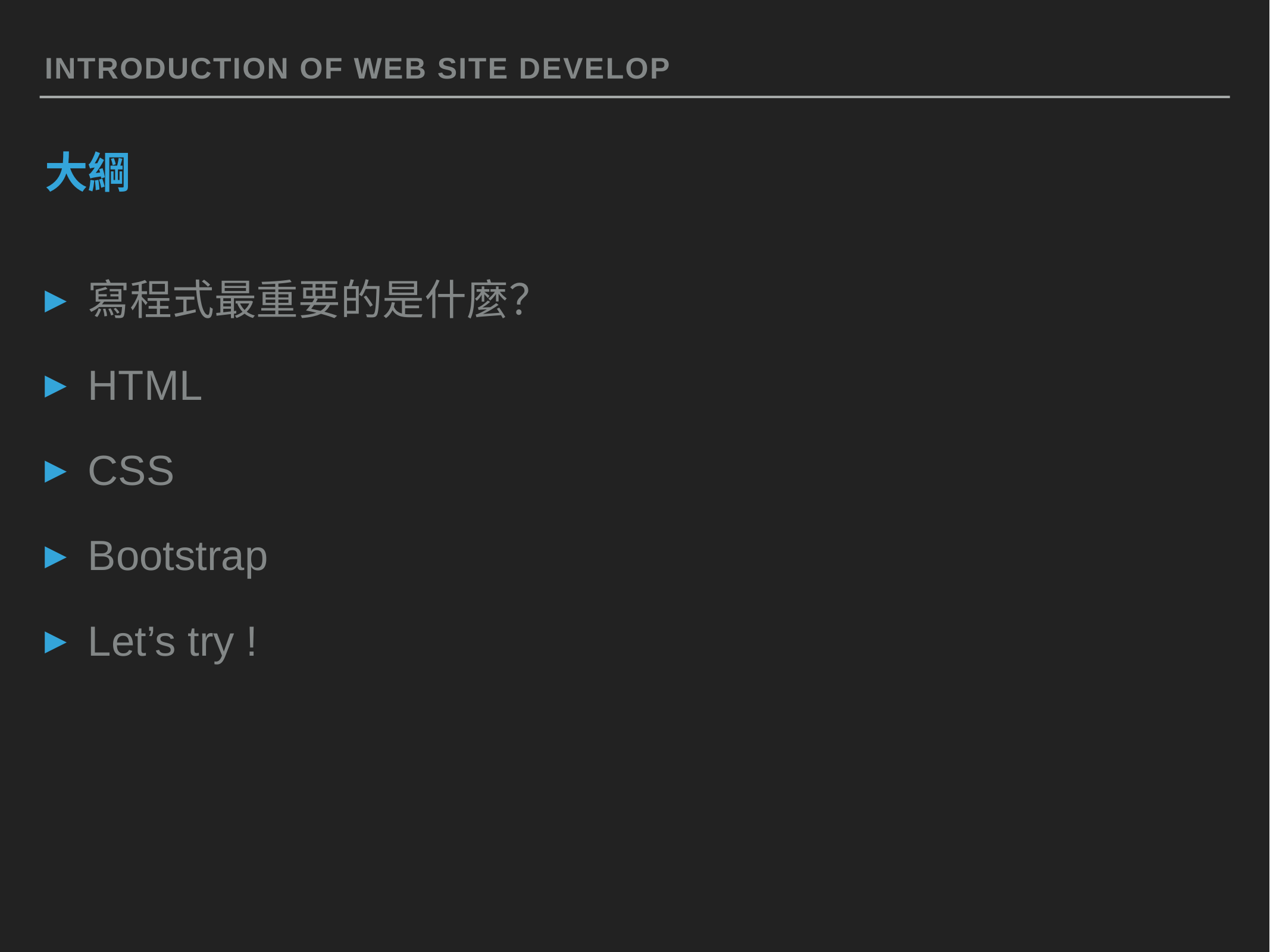

Introduction of web site develop
# 大綱
寫程式最重要的是什麼？
HTML
CSS
Bootstrap
Let’s try !